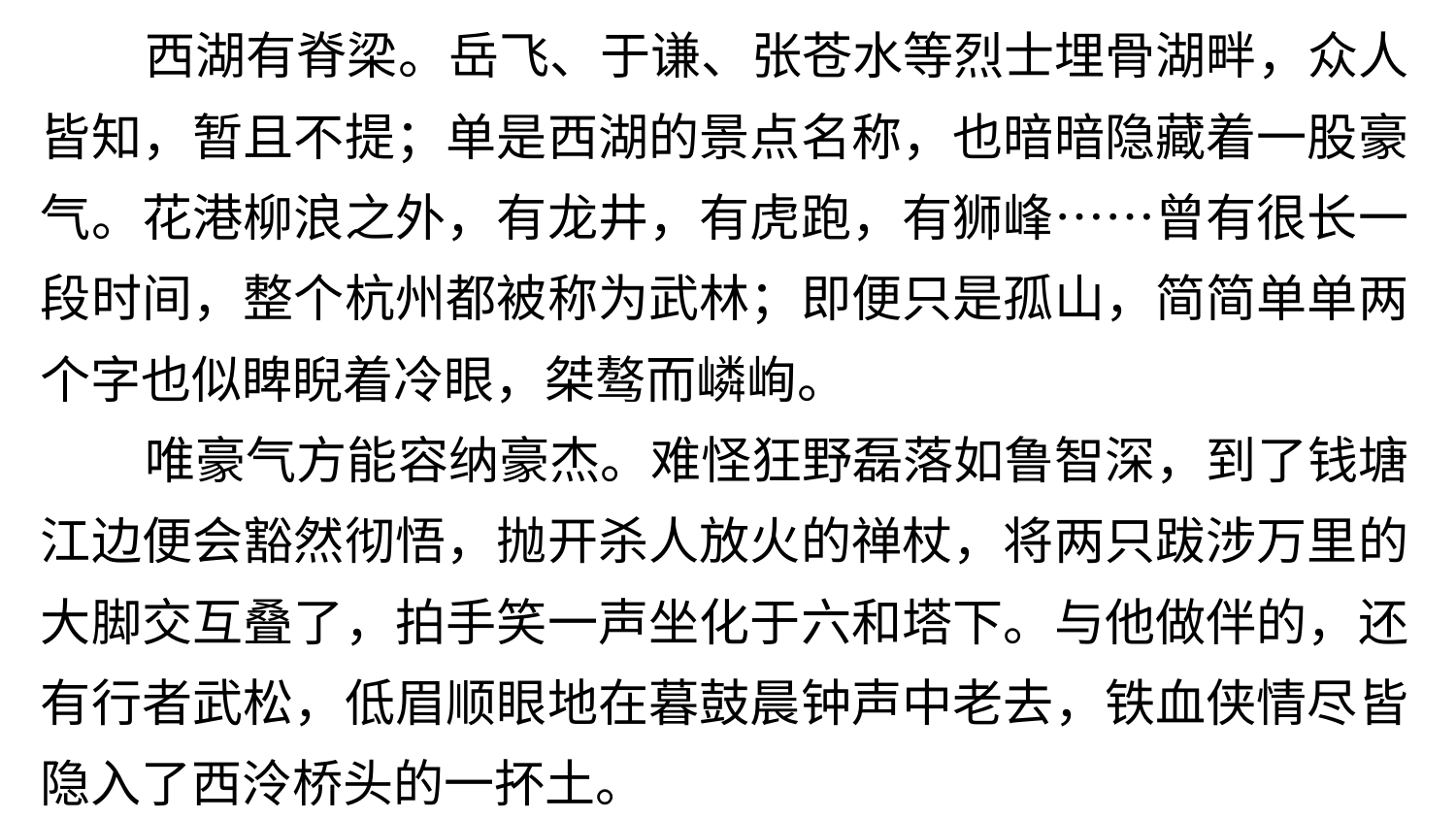

西湖有脊梁。岳飞、于谦、张苍水等烈士埋骨湖畔，众人皆知，暂且不提；单是西湖的景点名称，也暗暗隐藏着一股豪气。花港柳浪之外，有龙井，有虎跑，有狮峰……曾有很长一段时间，整个杭州都被称为武林；即便只是孤山，简简单单两个字也似睥睨着冷眼，桀骜而嶙峋。
        唯豪气方能容纳豪杰。难怪狂野磊落如鲁智深，到了钱塘江边便会豁然彻悟，抛开杀人放火的禅杖，将两只跋涉万里的大脚交互叠了，拍手笑一声坐化于六和塔下。与他做伴的，还有行者武松，低眉顺眼地在暮鼓晨钟声中老去，铁血侠情尽皆隐入了西泠桥头的一抔土。